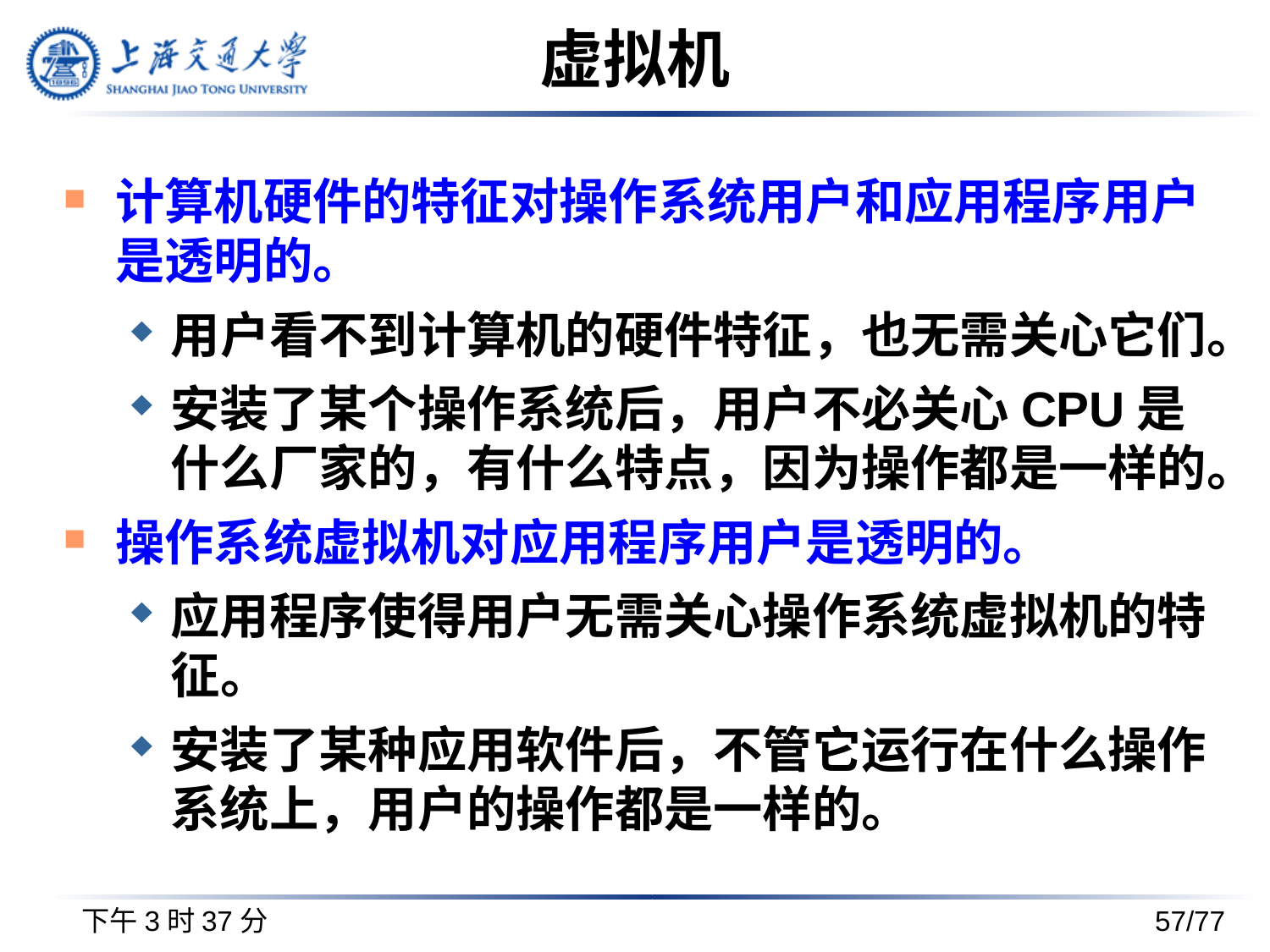

虚拟机
计算机硬件的特征对操作系统用户和应用程序用户是透明的。
用户看不到计算机的硬件特征，也无需关心它们。
安装了某个操作系统后，用户不必关心CPU是什么厂家的，有什么特点，因为操作都是一样的。
操作系统虚拟机对应用程序用户是透明的。
应用程序使得用户无需关心操作系统虚拟机的特征。
安装了某种应用软件后，不管它运行在什么操作系统上，用户的操作都是一样的。
下午3时37分
57/77